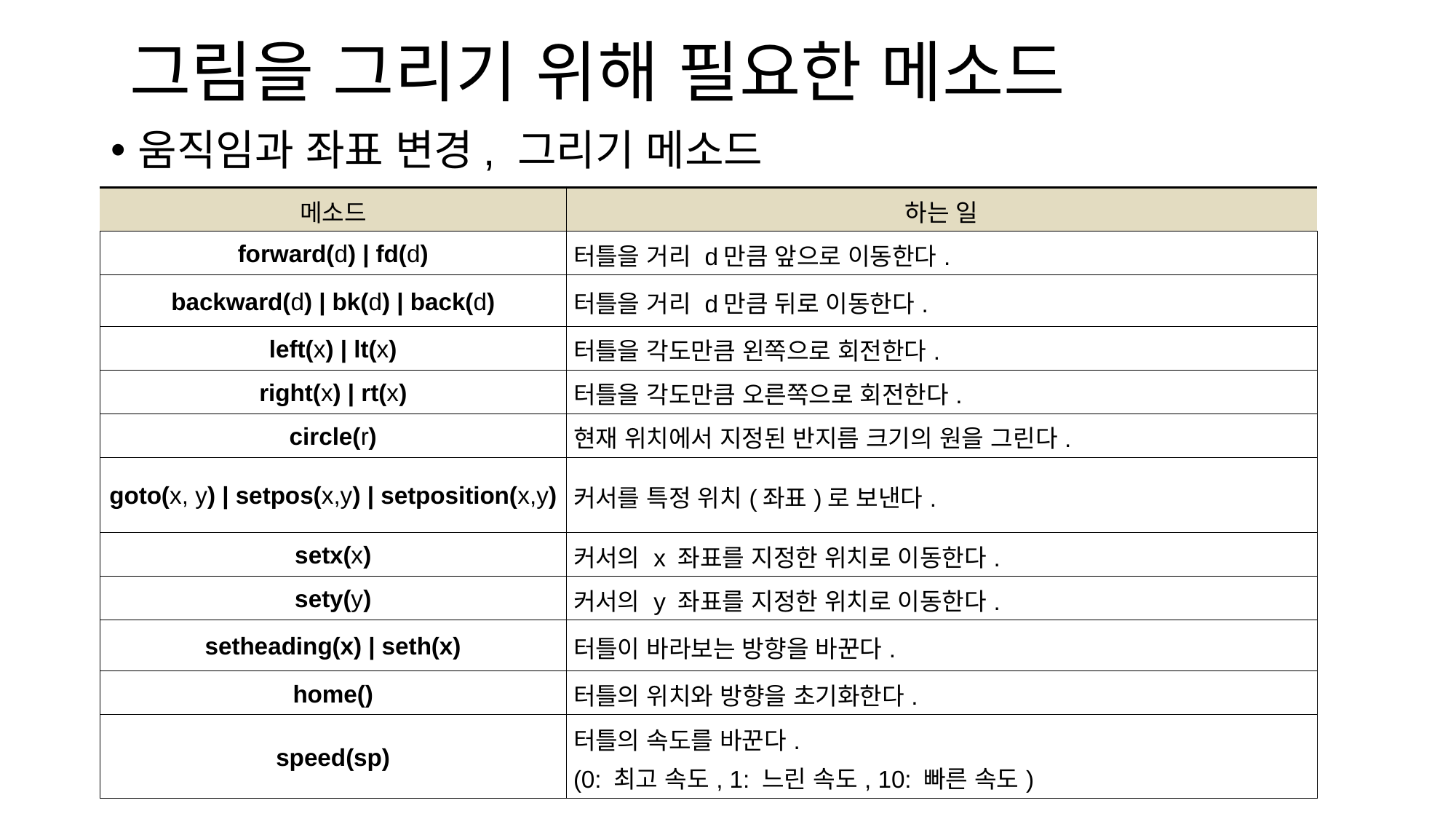

# 그림을 그리기 위해 필요한 메소드
움직임과 좌표 변경, 그리기 메소드

| 메소드 | 하는 일 |
| --- | --- |
| forward(d) | fd(d) | 터틀을 거리 d만큼 앞으로 이동한다. |
| backward(d) | bk(d) | back(d) | 터틀을 거리 d만큼 뒤로 이동한다. |
| left(x) | lt(x) | 터틀을 각도만큼 왼쪽으로 회전한다. |
| right(x) | rt(x) | 터틀을 각도만큼 오른쪽으로 회전한다. |
| circle(r) | 현재 위치에서 지정된 반지름 크기의 원을 그린다. |
| goto(x, y) | setpos(x,y) | setposition(x,y) | 커서를 특정 위치(좌표)로 보낸다. |
| setx(x) | 커서의 x 좌표를 지정한 위치로 이동한다. |
| sety(y) | 커서의 y 좌표를 지정한 위치로 이동한다. |
| setheading(x) | seth(x) | 터틀이 바라보는 방향을 바꾼다. |
| home() | 터틀의 위치와 방향을 초기화한다. |
| speed(sp) | 터틀의 속도를 바꾼다. (0: 최고 속도, 1: 느린 속도, 10: 빠른 속도) |